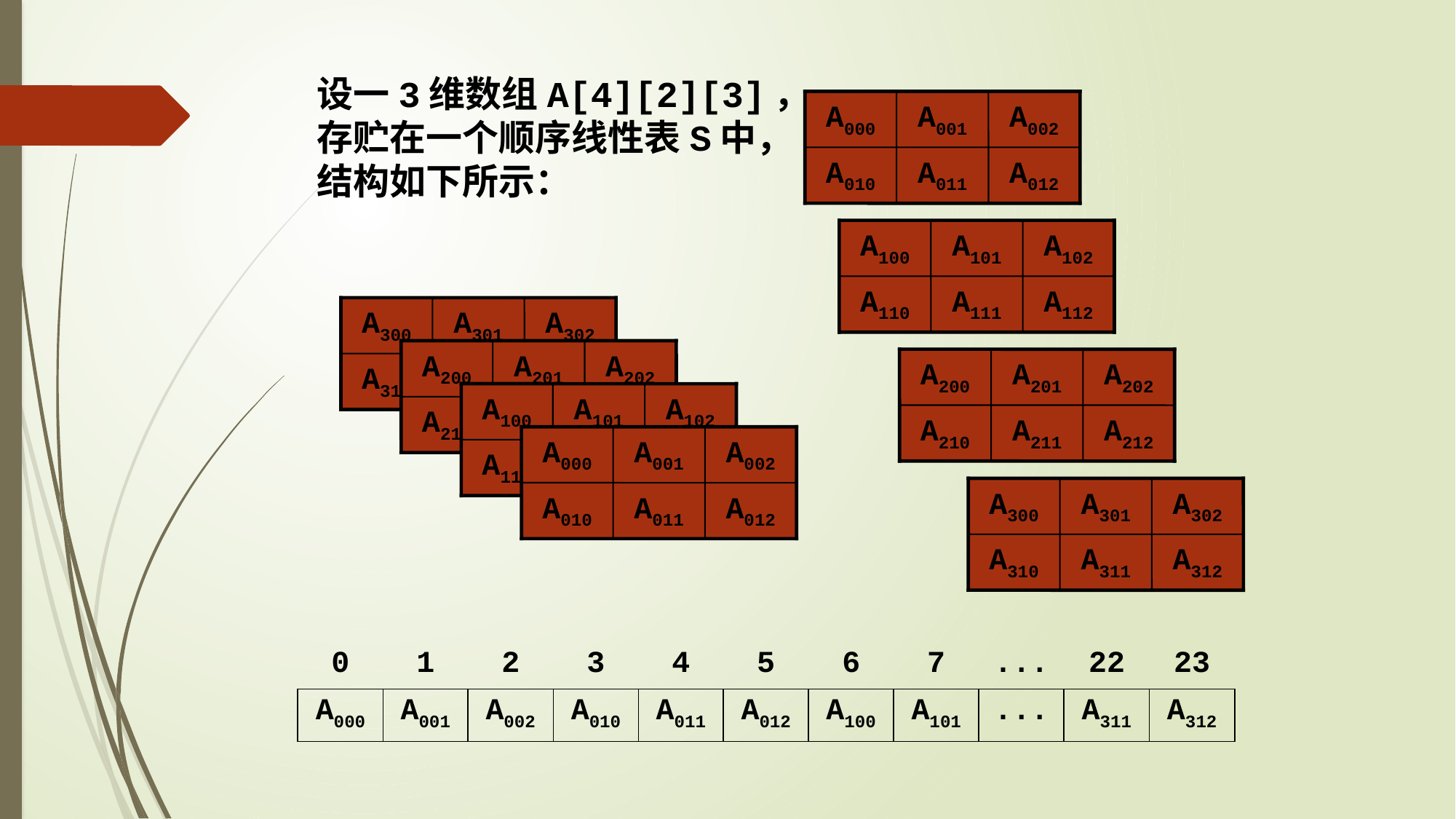

设一3维数组A[4][2][3]，
存贮在一个顺序线性表S中，
结构如下所示：
A000

A001

A002

A010

A011
A012

A100

A101

A102

A110

A111
A112

A200

A201

A202

A210

A211
A212

A300

A301

A302

A310

A311
A312

A300

A301

A302

A310

A311
A312

A200

A201

A202

A210

A211
A212

A100

A101

A102

A110

A111
A112

A000

A001

A002

A010

A011
A012

| 0 | 1 | 2 | 3 | 4 | 5 | 6 | 7 | ... | 22 | 23 |
| --- | --- | --- | --- | --- | --- | --- | --- | --- | --- | --- |
| A000 | A001 | A002 | A010 | A011 | A012 | A100 | A101 | ... | A311 | A312 |